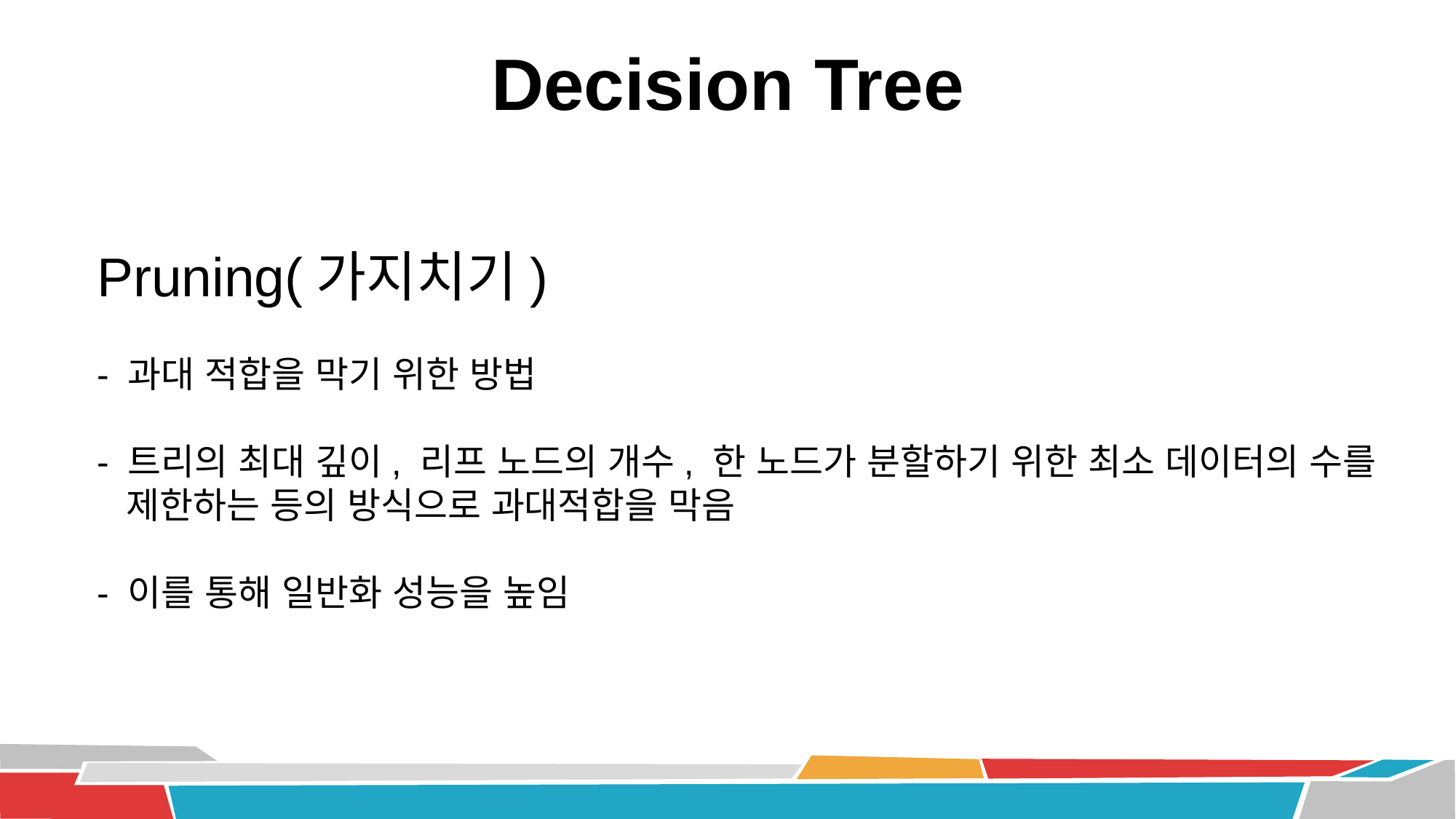

# Decision Tree

Pruning(가지치기)

- 과대 적합을 막기 위한 방법

- 트리의 최대 깊이, 리프 노드의 개수, 한 노드가 분할하기 위한 최소 데이터의 수를
  제한하는 등의 방식으로 과대적합을 막음

- 이를 통해 일반화 성능을 높임